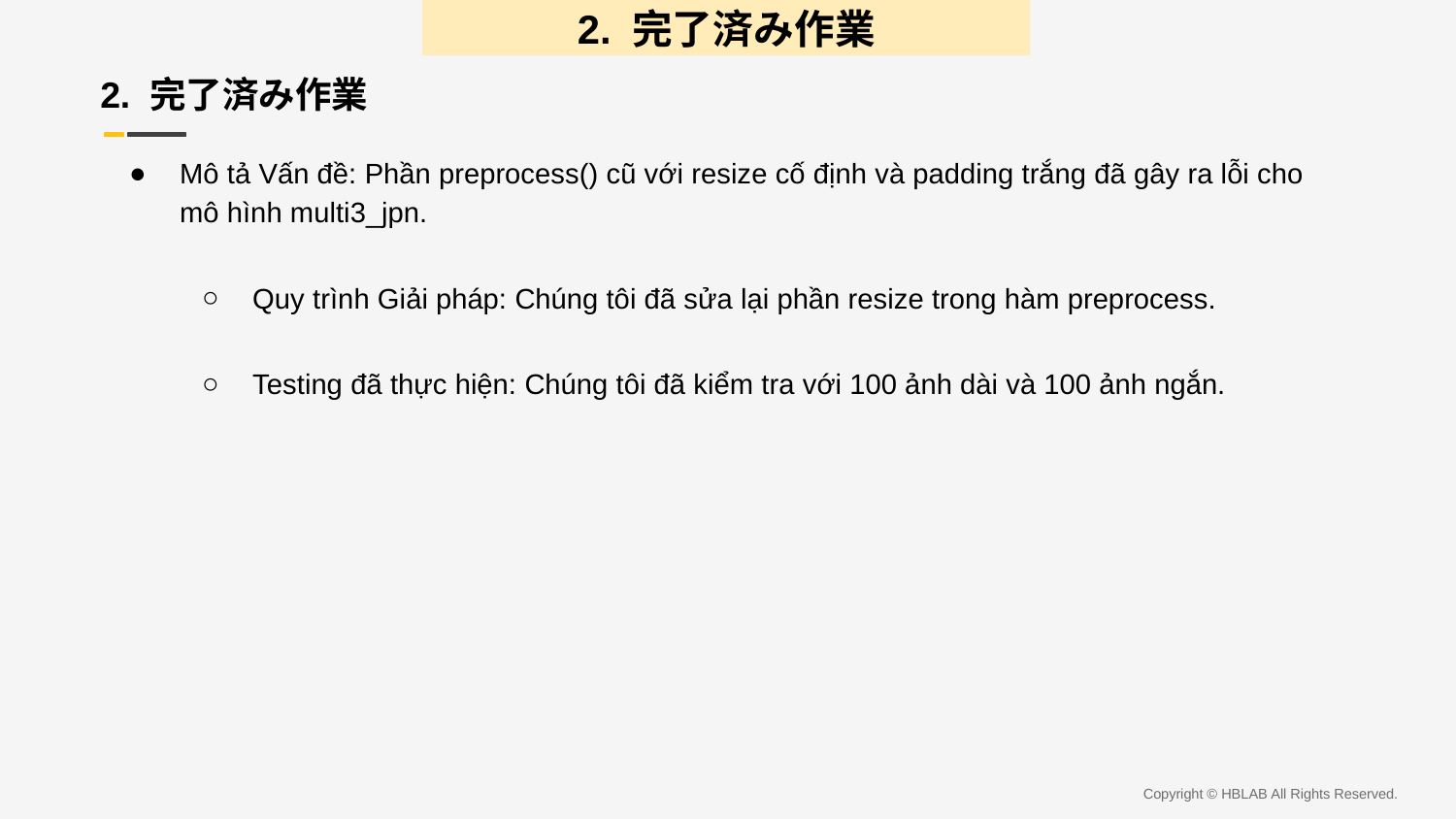

2. 完了済み作業
2. 完了済み作業
Mô tả Vấn đề: Phần preprocess() cũ với resize cố định và padding trắng đã gây ra lỗi cho mô hình multi3_jpn.
Quy trình Giải pháp: Chúng tôi đã sửa lại phần resize trong hàm preprocess.
Testing đã thực hiện: Chúng tôi đã kiểm tra với 100 ảnh dài và 100 ảnh ngắn.